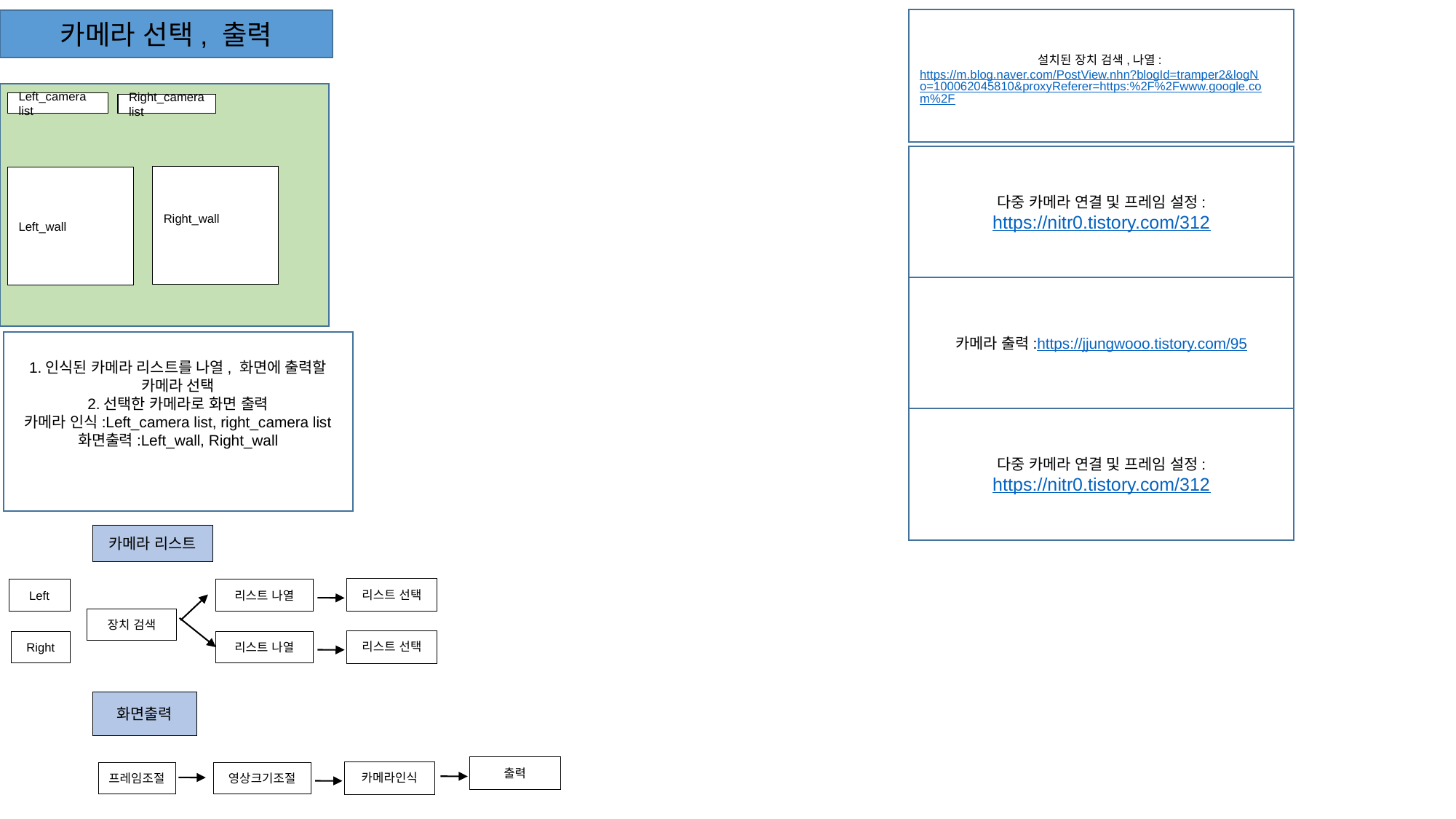

설치된 장치 검색,나열: https://m.blog.naver.com/PostView.nhn?blogId=tramper2&logNo=100062045810&proxyReferer=https:%2F%2Fwww.google.com%2F

카메라 선택, 출력

Left_camera
list
Right_camera list
다중 카메라 연결 및 프레임 설정:
https://nitr0.tistory.com/312
Right_wall

Left_wall
카메라 출력:https://jjungwooo.tistory.com/95
1.인식된 카메라 리스트를 나열, 화면에 출력할 카메라 선택
2.선택한 카메라로 화면 출력
카메라 인식:Left_camera list, right_camera list
화면출력:Left_wall, Right_wall

다중 카메라 연결 및 프레임 설정:
https://nitr0.tistory.com/312
카메라 리스트
리스트 선택
Left
리스트 나열
장치 검색
리스트 선택
Right
리스트 나열
화면출력
출력
카메라인식
프레임조절
영상크기조절